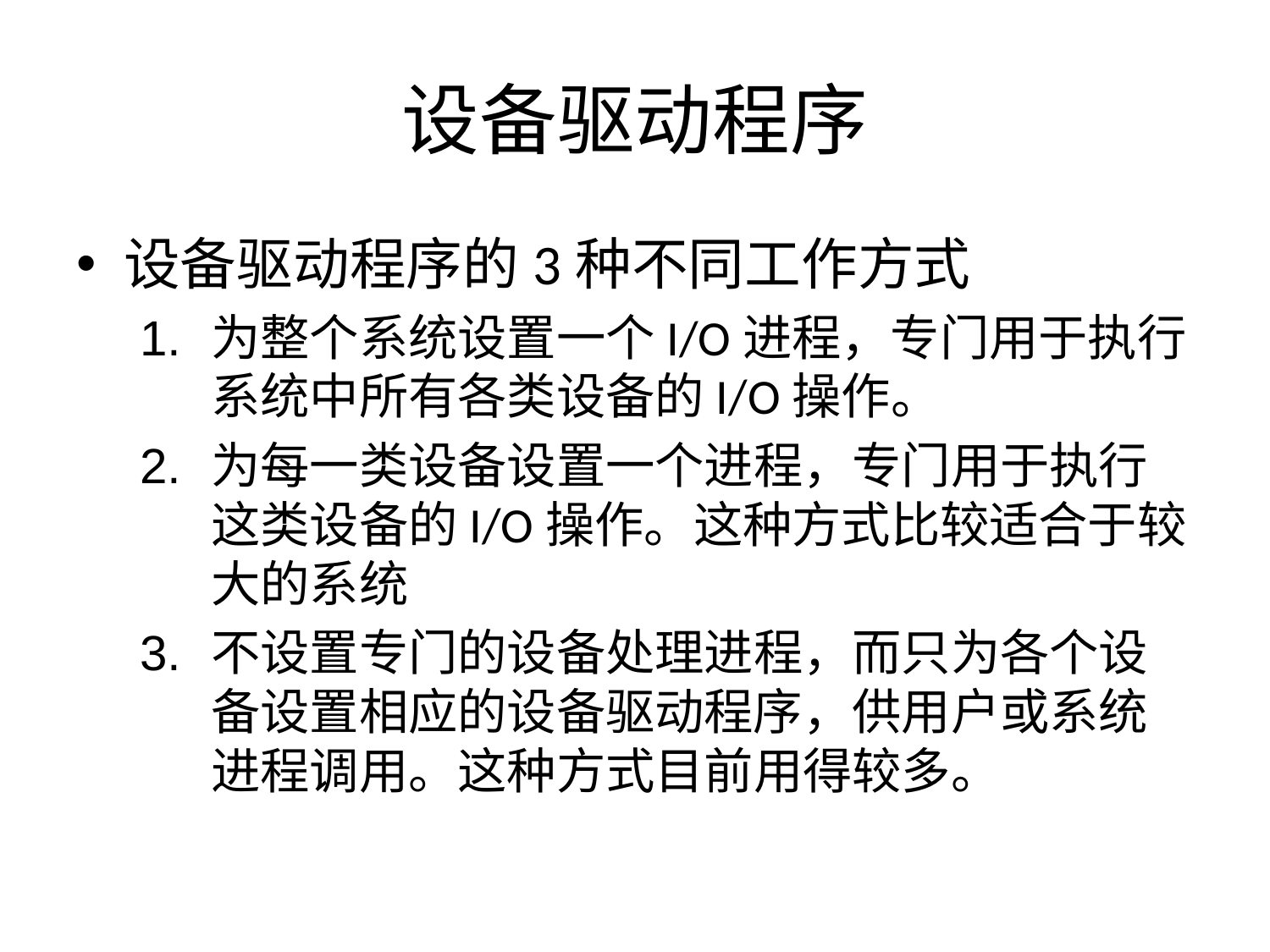

# 设备驱动程序
设备驱动程序的3种不同工作方式
为整个系统设置一个I/O进程，专门用于执行系统中所有各类设备的I/O操作。
为每一类设备设置一个进程，专门用于执行这类设备的I/O操作。这种方式比较适合于较大的系统
不设置专门的设备处理进程，而只为各个设备设置相应的设备驱动程序，供用户或系统进程调用。这种方式目前用得较多。